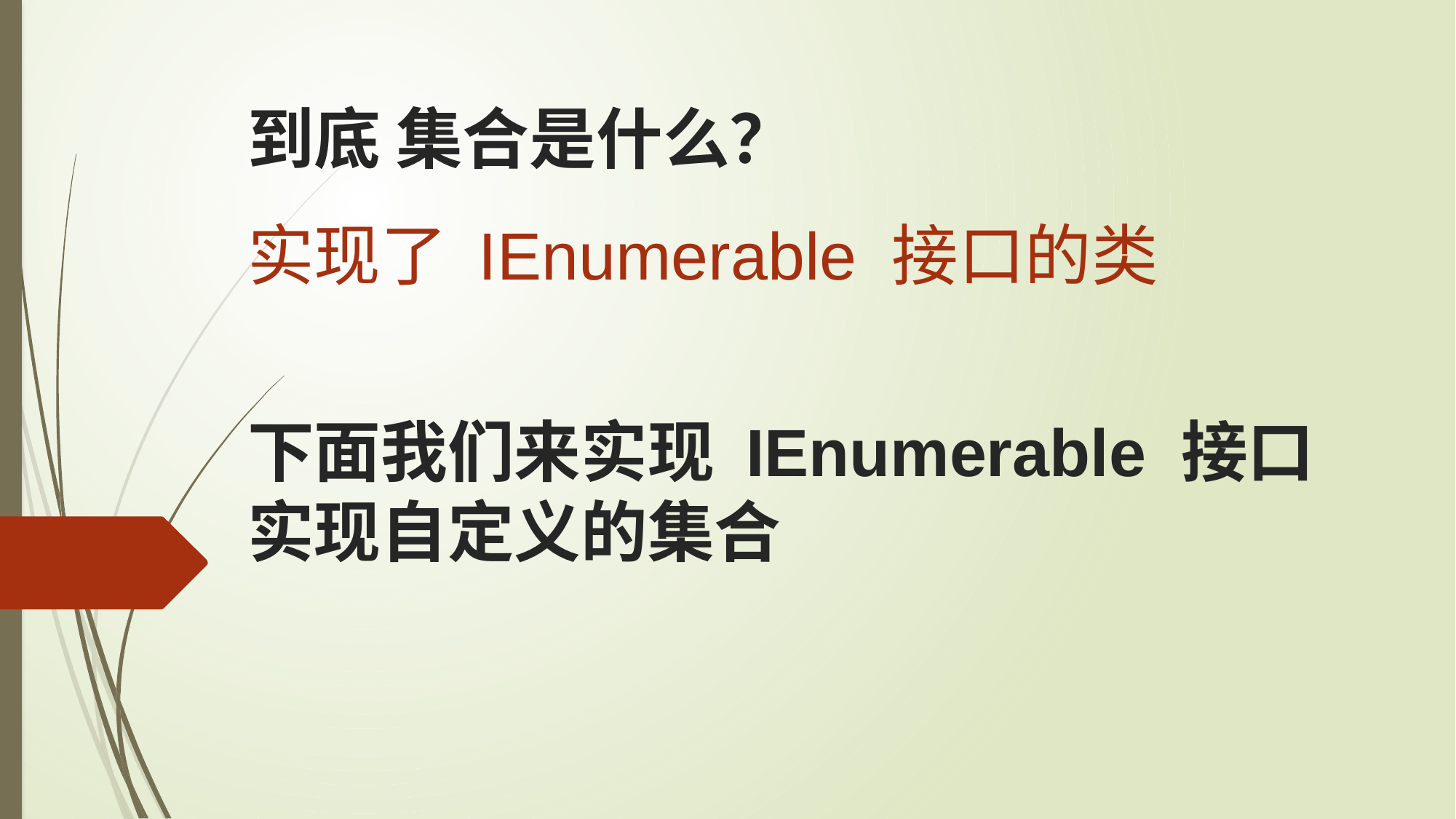

到底 集合是什么？

实现了 IEnumerable 接口的类

下面我们来实现 IEnumerable 接口
实现自定义的集合